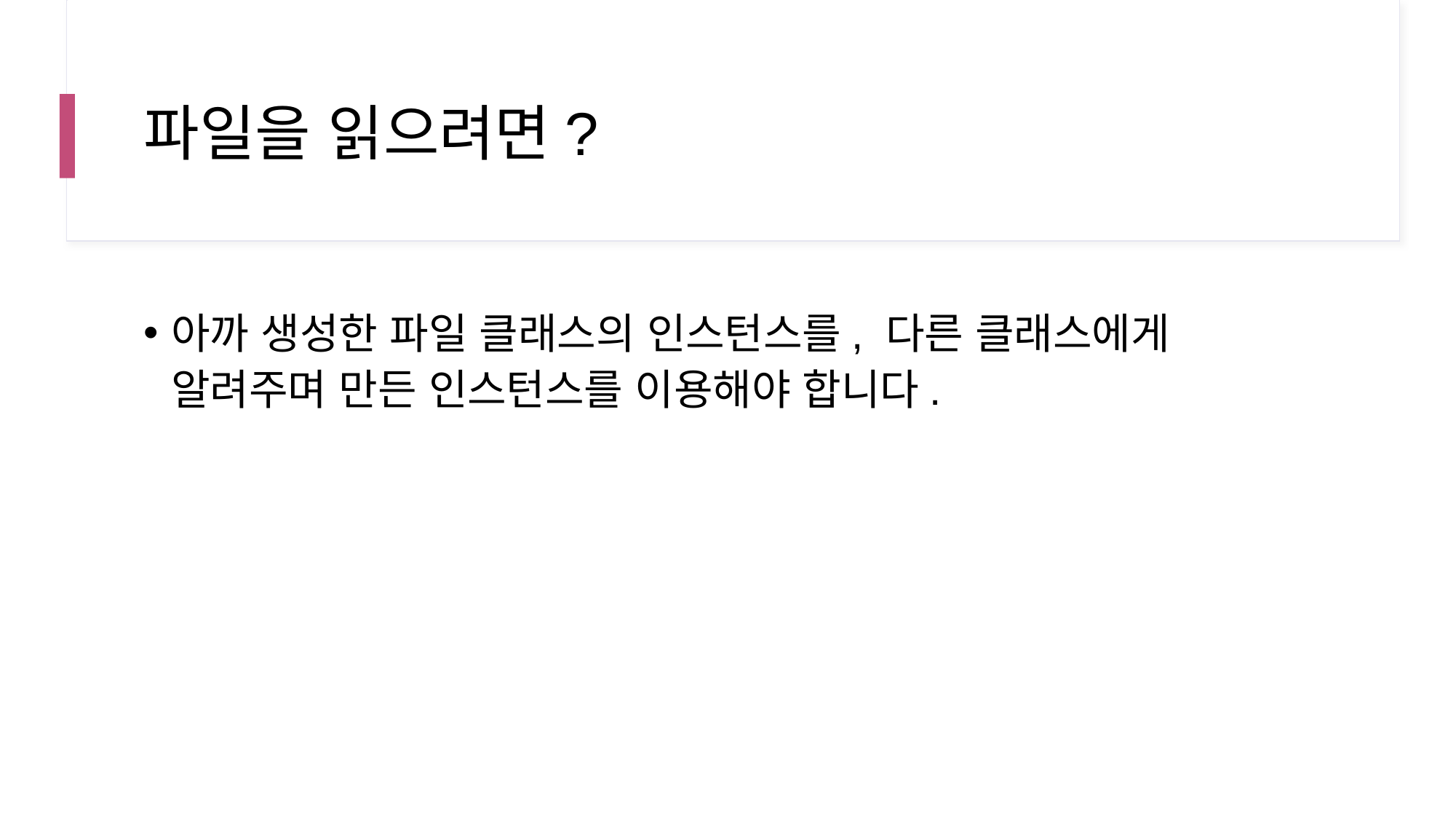

# 파일을 읽으려면?
아까 생성한 파일 클래스의 인스턴스를, 다른 클래스에게 알려주며 만든 인스턴스를 이용해야 합니다.